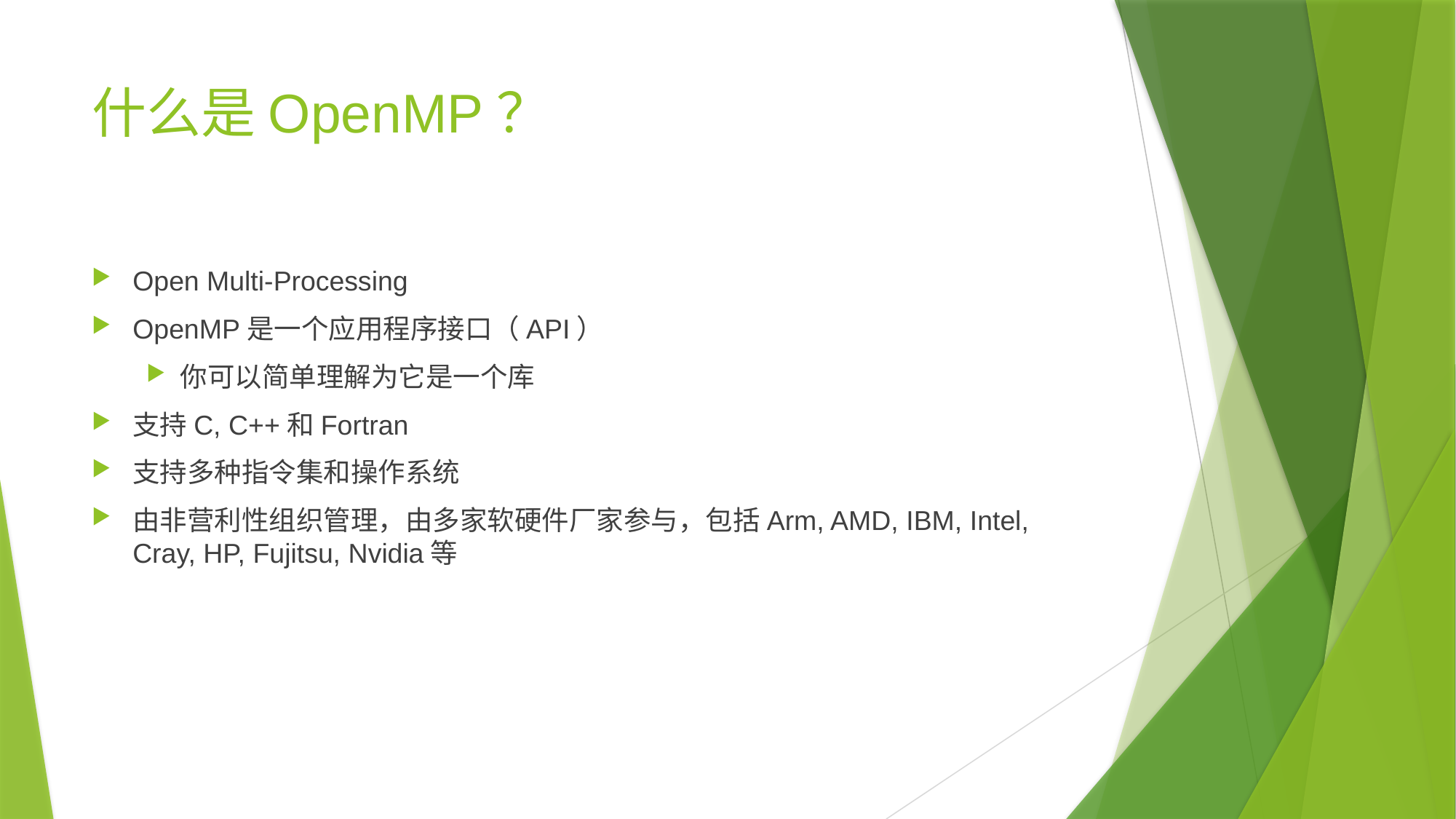

# 什么是OpenMP？
Open Multi-Processing
OpenMP是一个应用程序接口（API）
你可以简单理解为它是一个库
支持C, C++和Fortran
支持多种指令集和操作系统
由非营利性组织管理，由多家软硬件厂家参与，包括Arm, AMD, IBM, Intel, Cray, HP, Fujitsu, Nvidia等